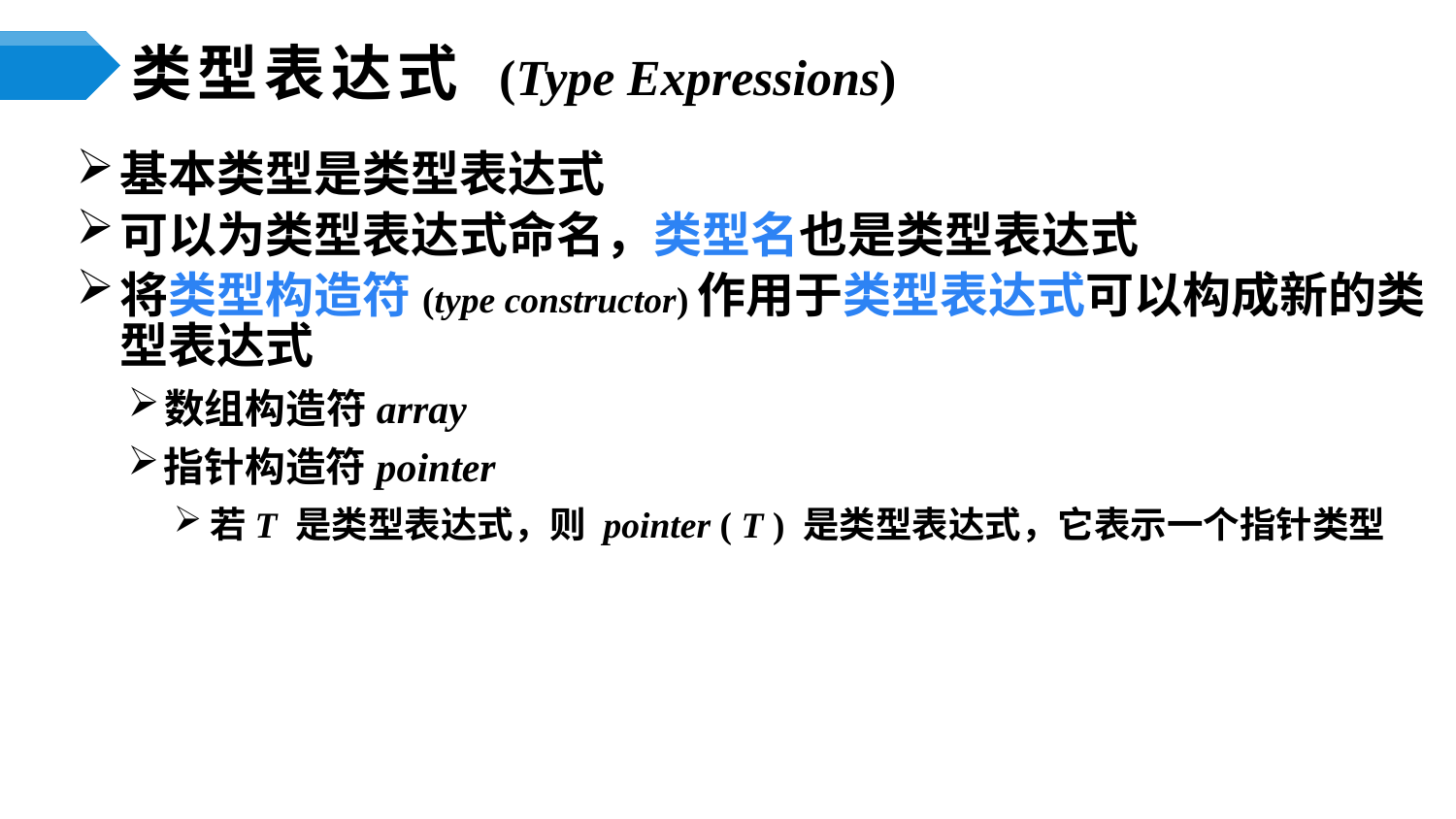

# 类型表达式 (Type Expressions)
基本类型是类型表达式
可以为类型表达式命名，类型名也是类型表达式
将类型构造符(type constructor)作用于类型表达式可以构成新的类型表达式
数组构造符array
指针构造符pointer
若T 是类型表达式，则 pointer ( T ) 是类型表达式，它表示一个指针类型